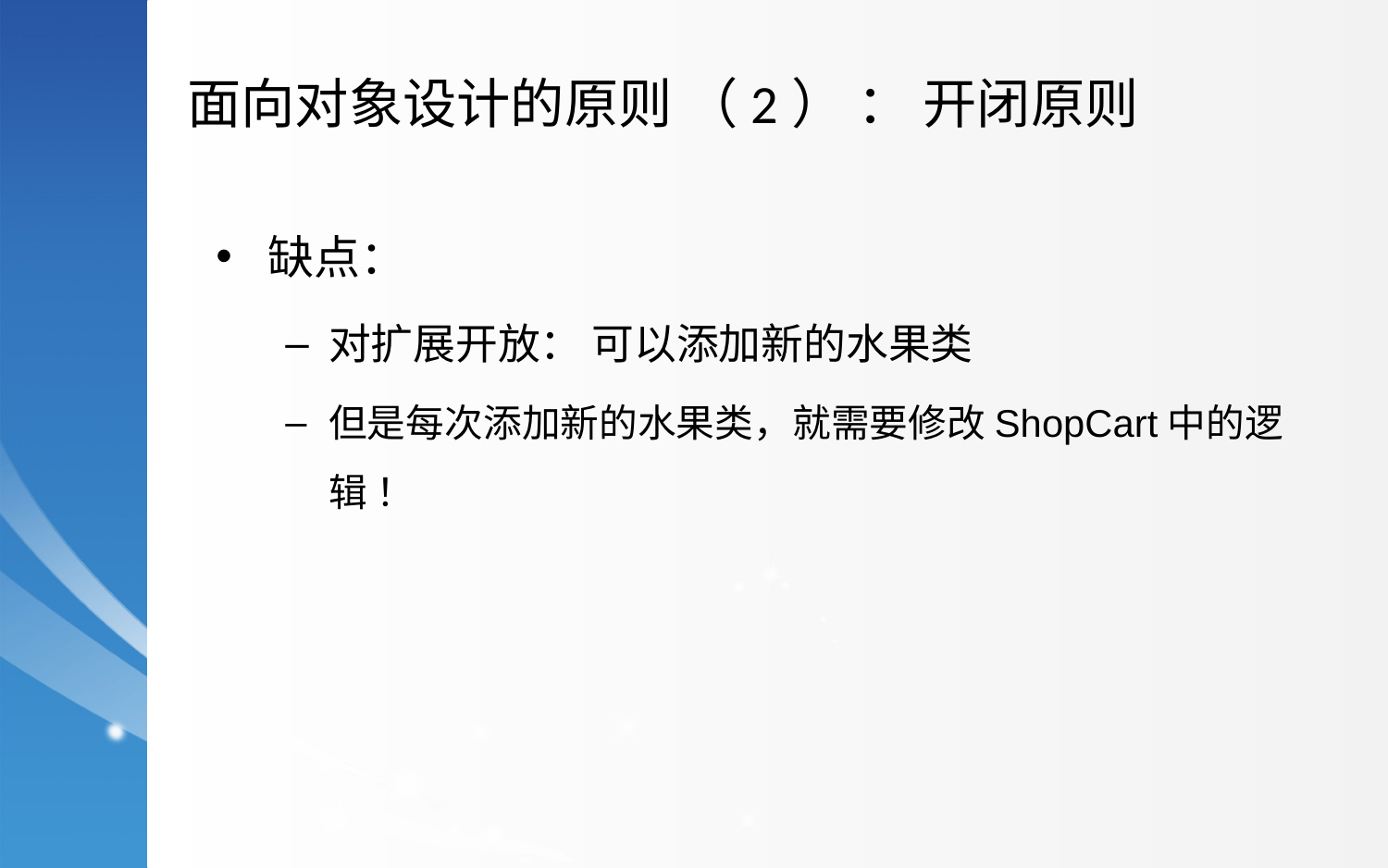

面向对象设计的原则 （2） ： 开闭原则

缺点：
对扩展开放： 可以添加新的水果类
但是每次添加新的水果类，就需要修改ShopCart中的逻辑 ！